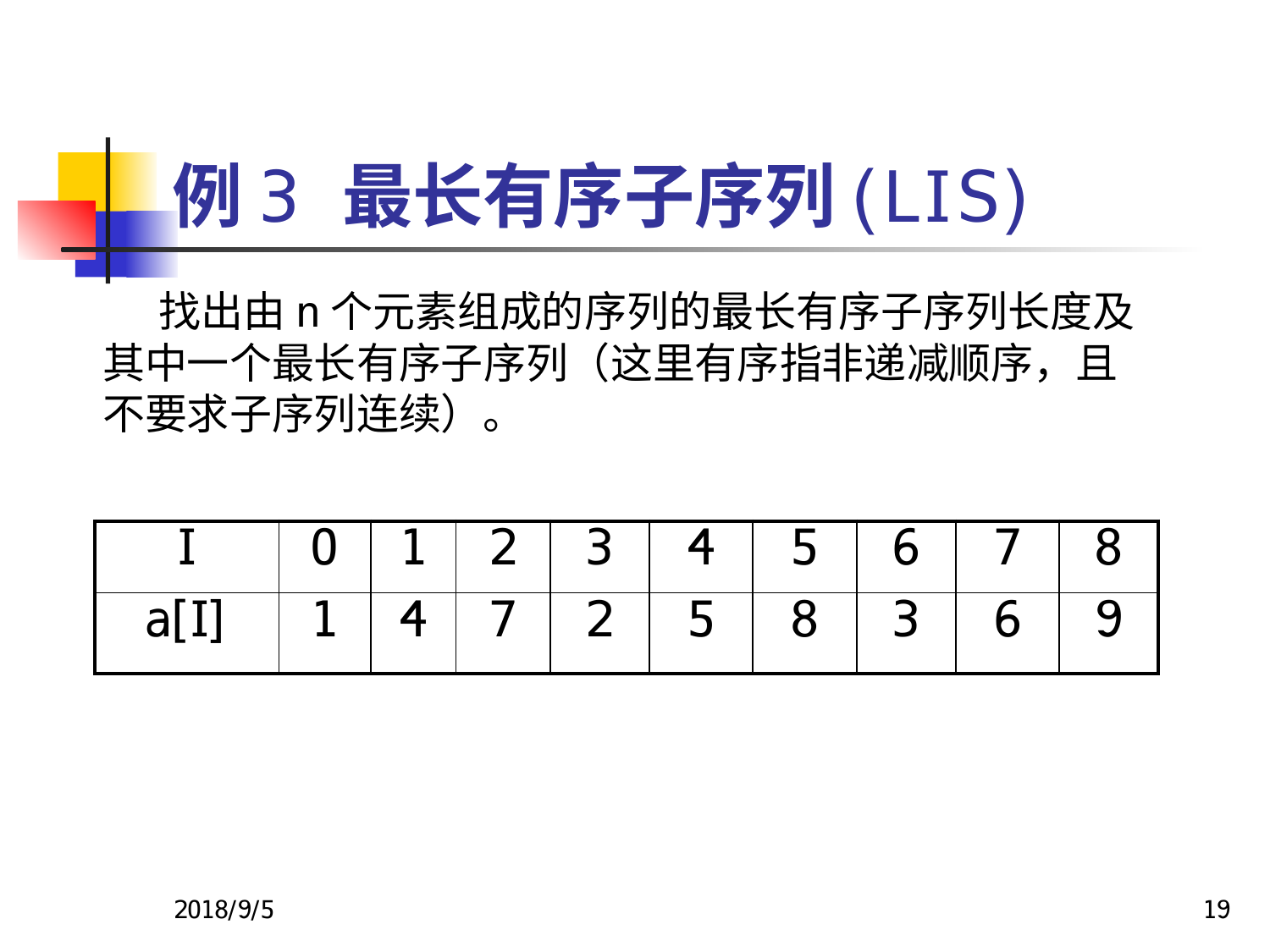

# 例3 最长有序子序列(LIS)
    找出由n个元素组成的序列的最长有序子序列长度及其中一个最长有序子序列（这里有序指非递减顺序，且不要求子序列连续）。
| I | 0 | 1 | 2 | 3 | 4 | 5 | 6 | 7 | 8 |
| --- | --- | --- | --- | --- | --- | --- | --- | --- | --- |
| a[I] | 1 | 4 | 7 | 2 | 5 | 8 | 3 | 6 | 9 |
2018/9/5
19